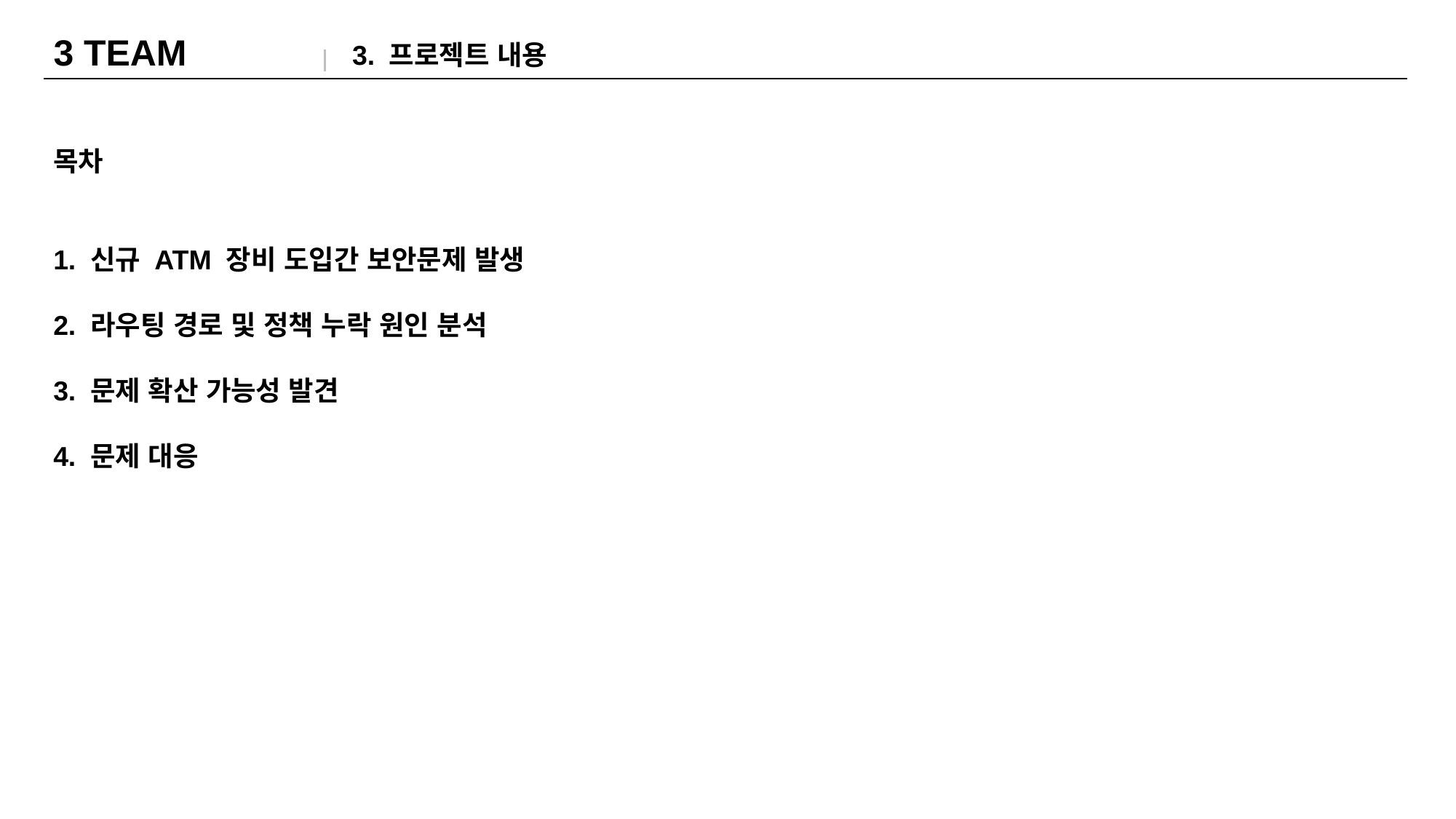

| 3 TEAM |
| --- |
3. 프로젝트 내용
목차

1. 신규 ATM 장비 도입간 보안문제 발생

2. 라우팅 경로 및 정책 누락 원인 분석

3. 문제 확산 가능성 발견

4. 문제 대응